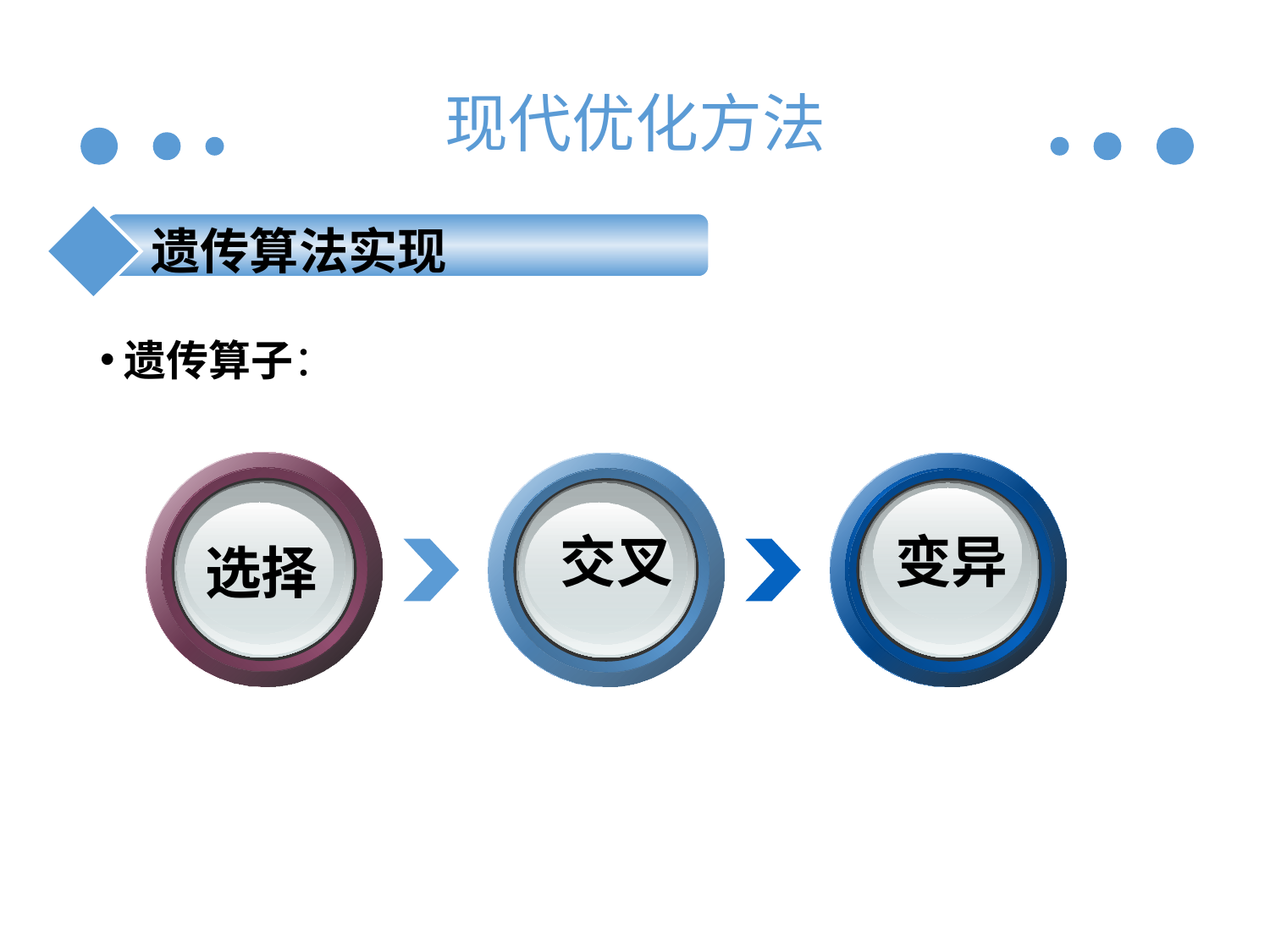

# 现代优化方法

遗传算法实现

遗传算子：

交叉
选择

变异